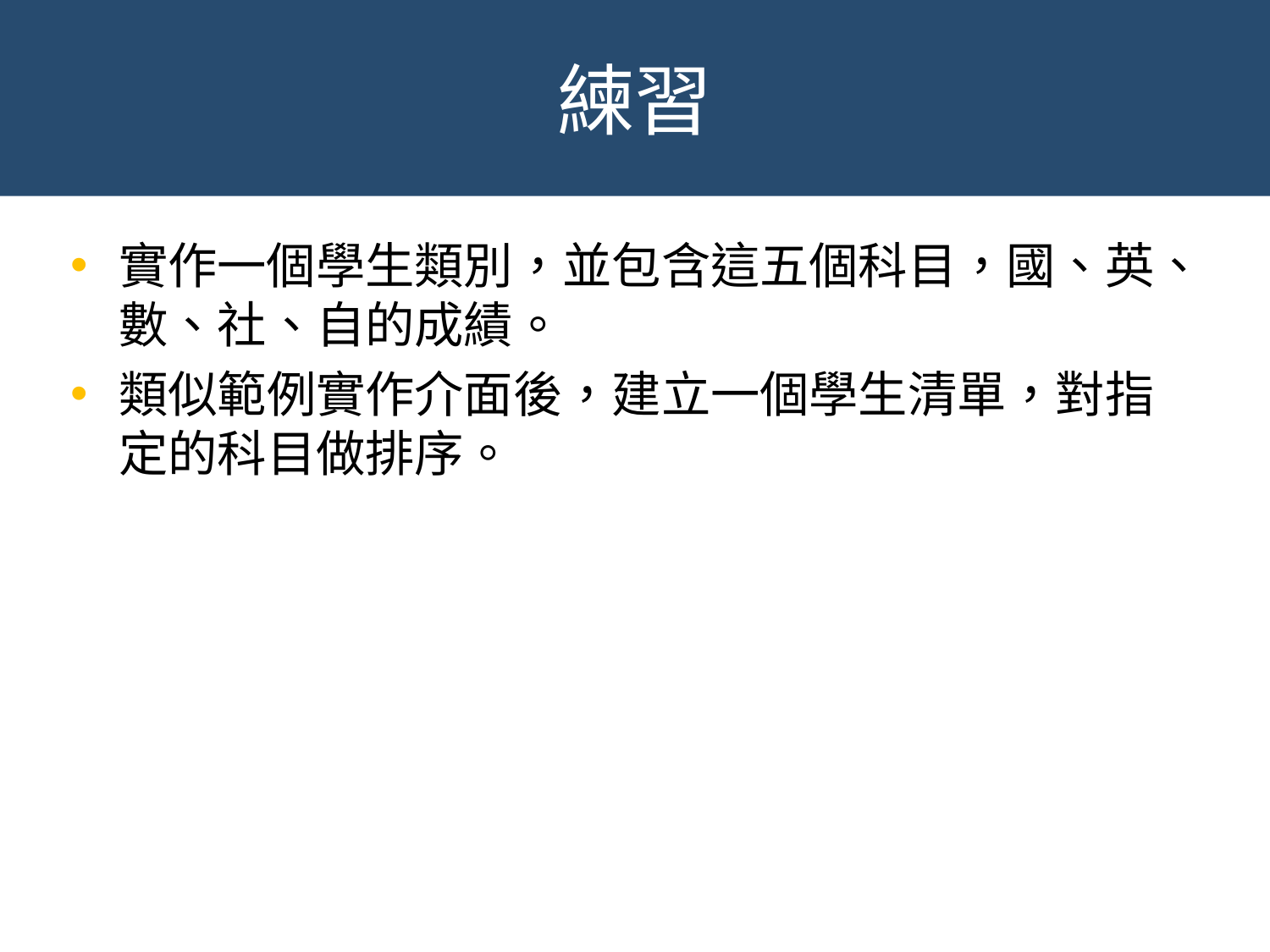

# 練習
實作一個學生類別，並包含這五個科目，國、英、數、社、自的成績。
類似範例實作介面後，建立一個學生清單，對指定的科目做排序。